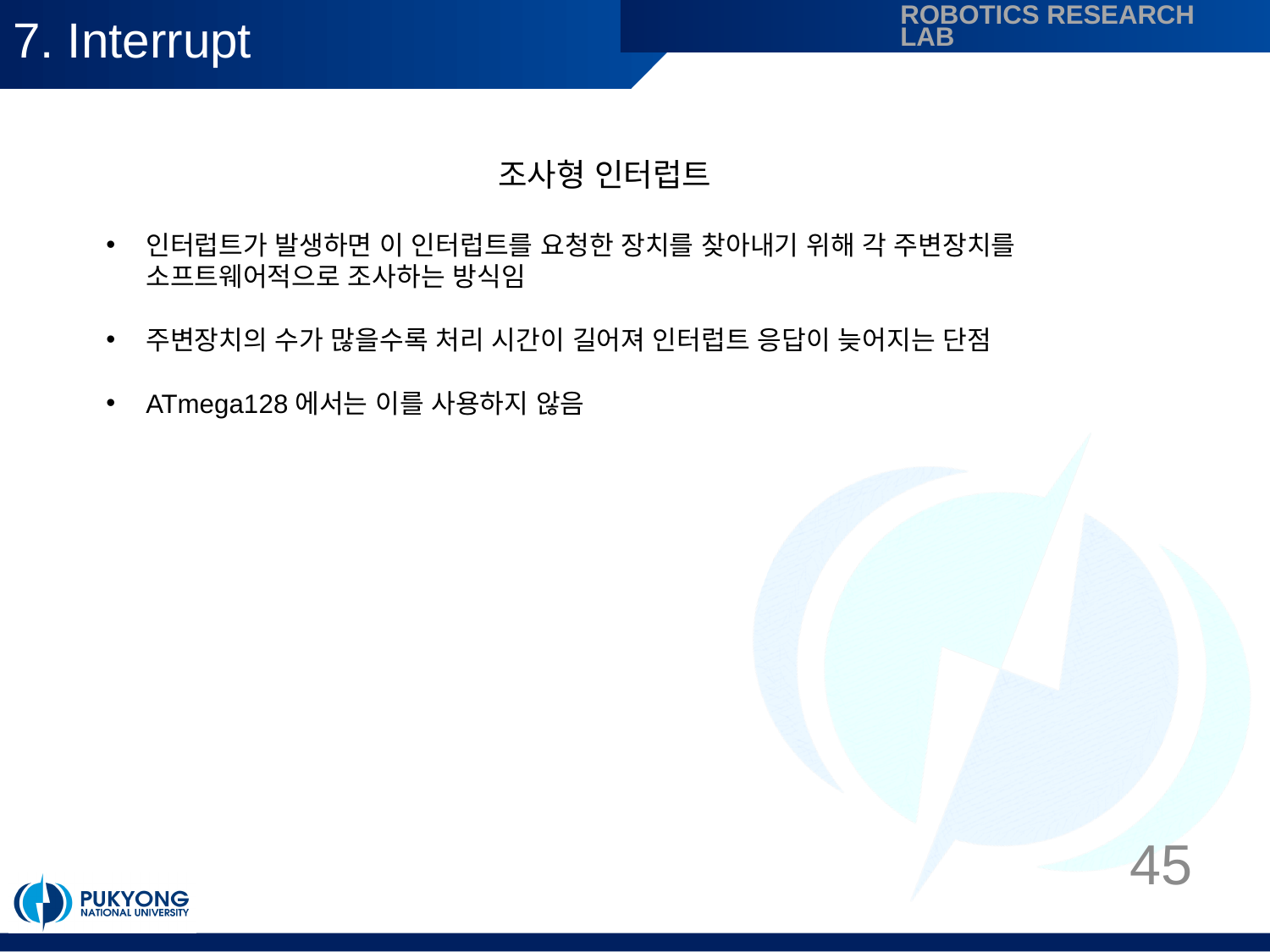

# 7. Interrupt
조사형 인터럽트
인터럽트가 발생하면 이 인터럽트를 요청한 장치를 찾아내기 위해 각 주변장치를 소프트웨어적으로 조사하는 방식임

주변장치의 수가 많을수록 처리 시간이 길어져 인터럽트 응답이 늦어지는 단점

ATmega128에서는 이를 사용하지 않음
45